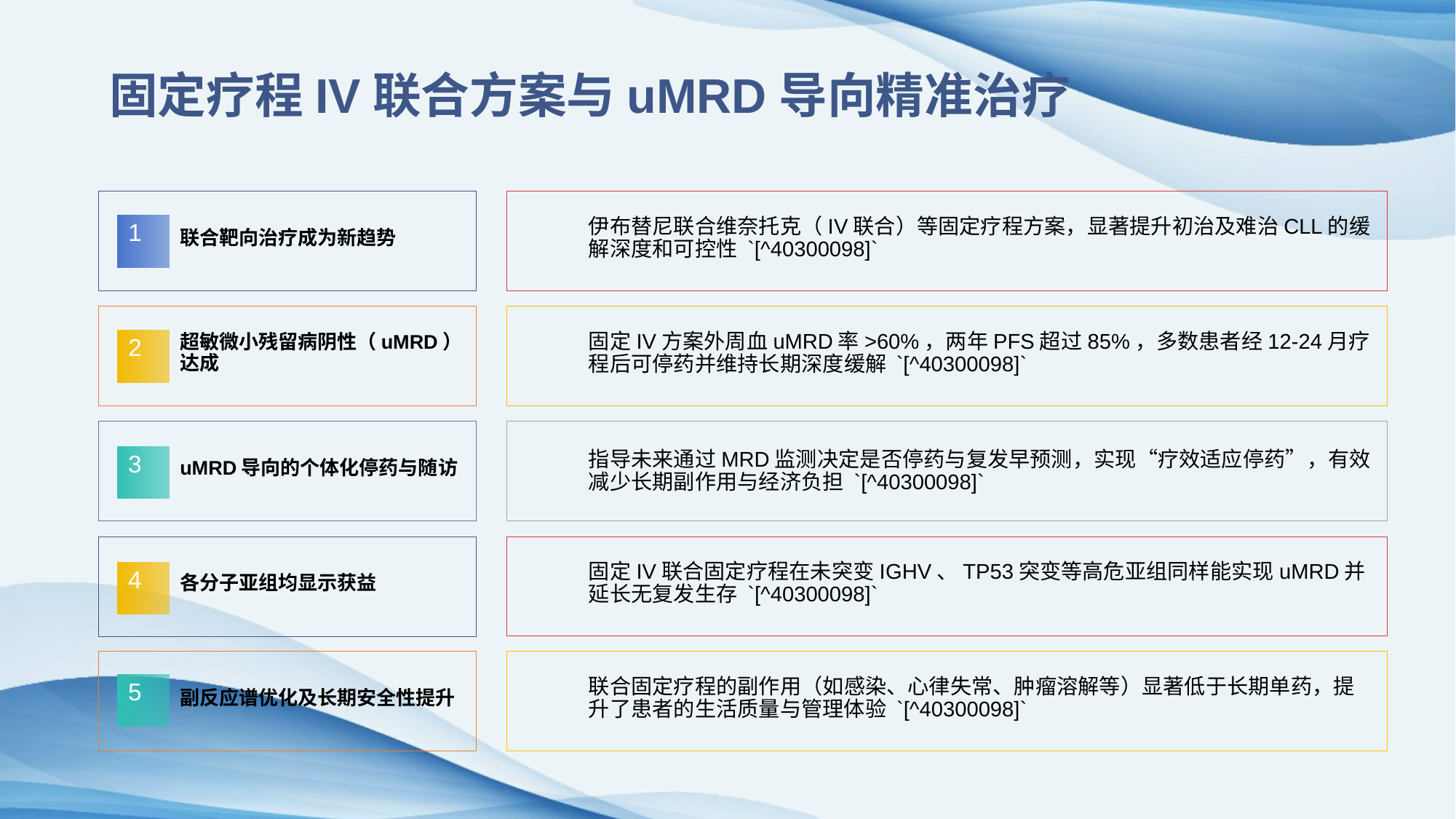

固定疗程IV联合方案与uMRD导向精准治疗
联合靶向治疗成为新趋势
伊布替尼联合维奈托克（IV联合）等固定疗程方案，显著提升初治及难治CLL的缓解深度和可控性 `[^40300098]`
1
超敏微小残留病阴性（uMRD）达成
固定IV方案外周血uMRD率>60%，两年PFS超过85%，多数患者经12-24月疗程后可停药并维持长期深度缓解 `[^40300098]`
2
uMRD导向的个体化停药与随访
指导未来通过MRD监测决定是否停药与复发早预测，实现“疗效适应停药”，有效减少长期副作用与经济负担 `[^40300098]`
3
固定IV联合固定疗程在未突变IGHV、TP53突变等高危亚组同样能实现uMRD并延长无复发生存 `[^40300098]`
各分子亚组均显示获益
4
副反应谱优化及长期安全性提升
联合固定疗程的副作用（如感染、心律失常、肿瘤溶解等）显著低于长期单药，提升了患者的生活质量与管理体验 `[^40300098]`
5